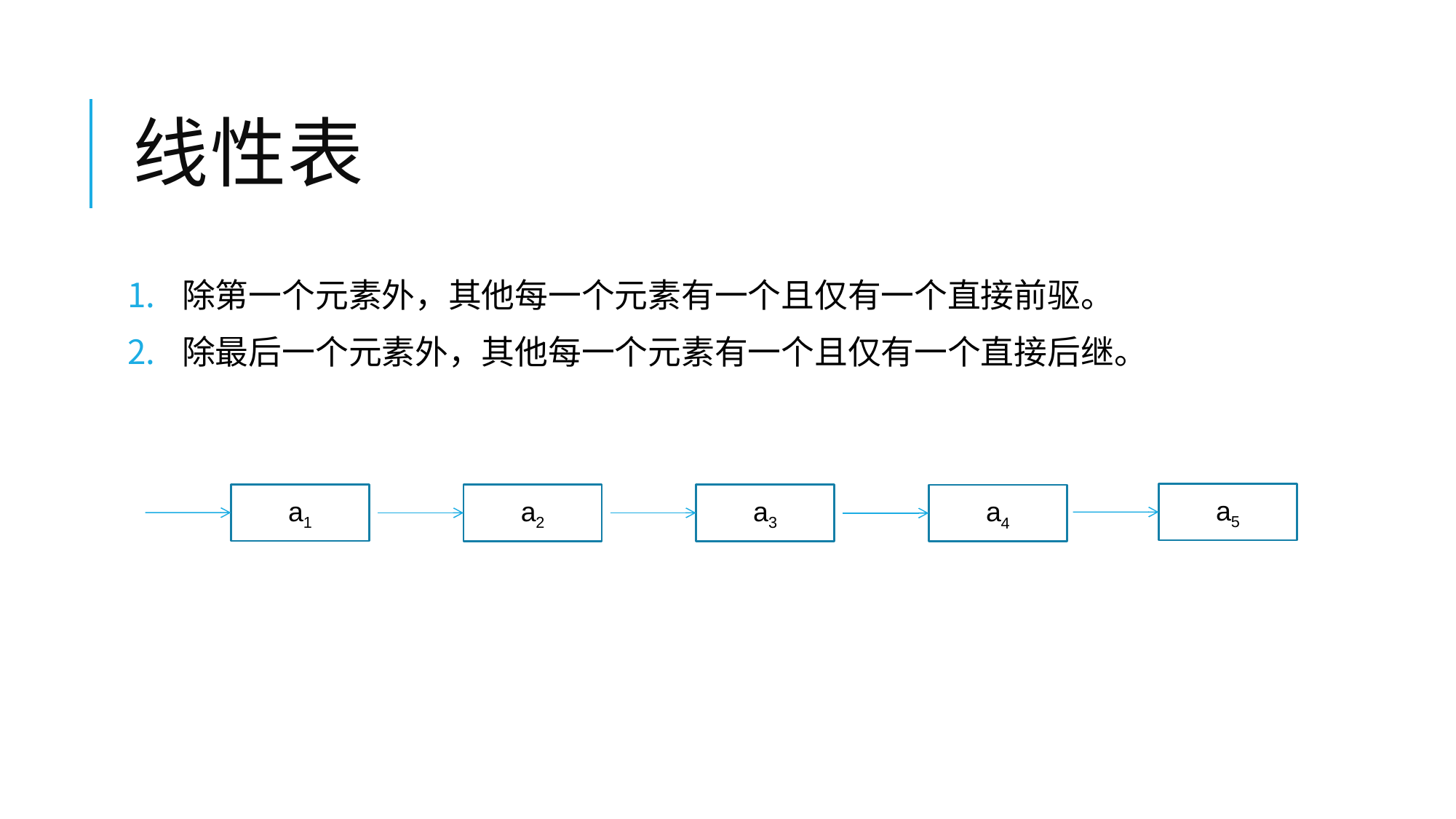

# 线性表
除第一个元素外，其他每一个元素有一个且仅有一个直接前驱。
除最后一个元素外，其他每一个元素有一个且仅有一个直接后继。

a5
a1
a2
a3
a4